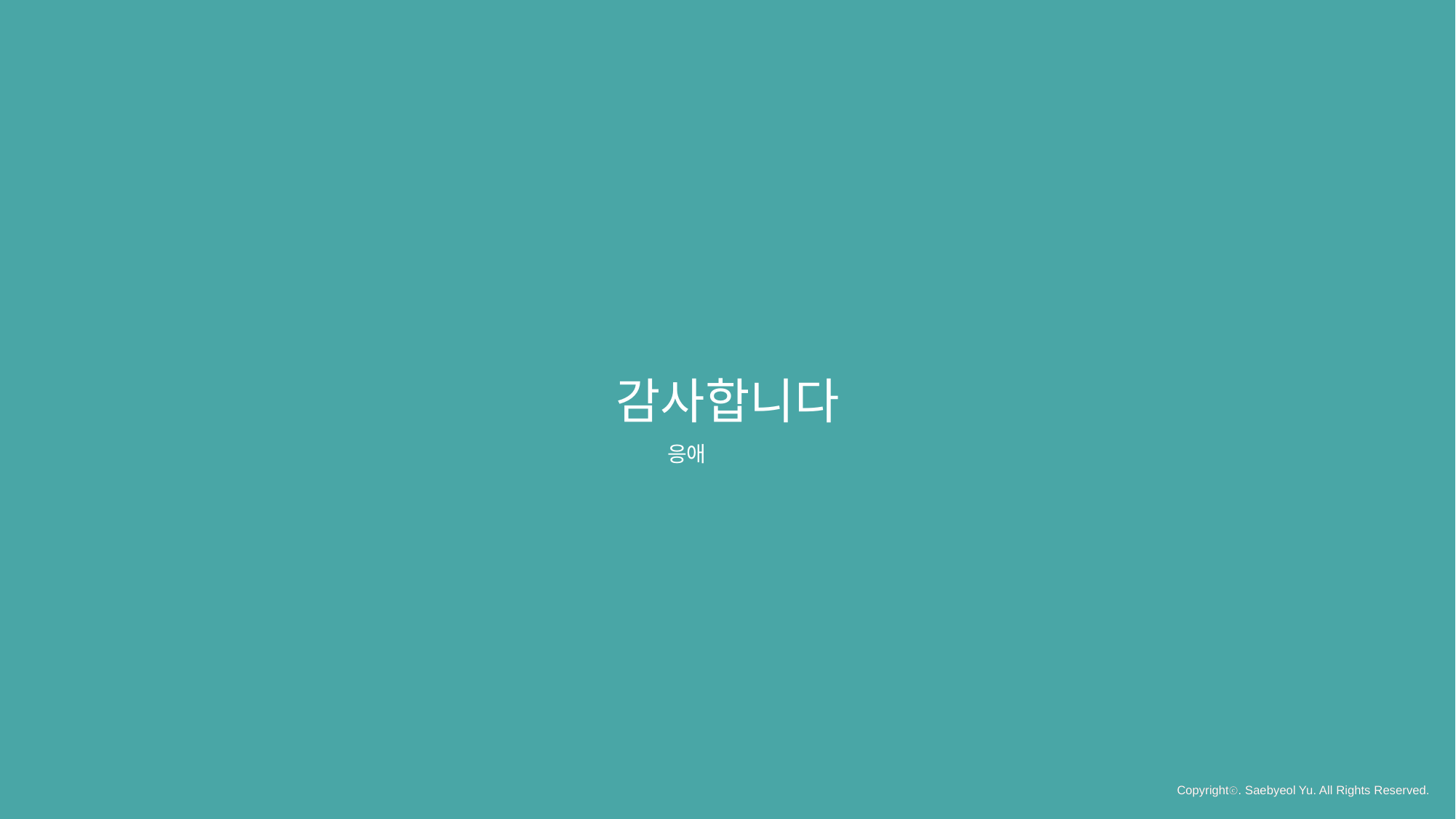

감사합니다
응애
Copyrightⓒ. Saebyeol Yu. All Rights Reserved.